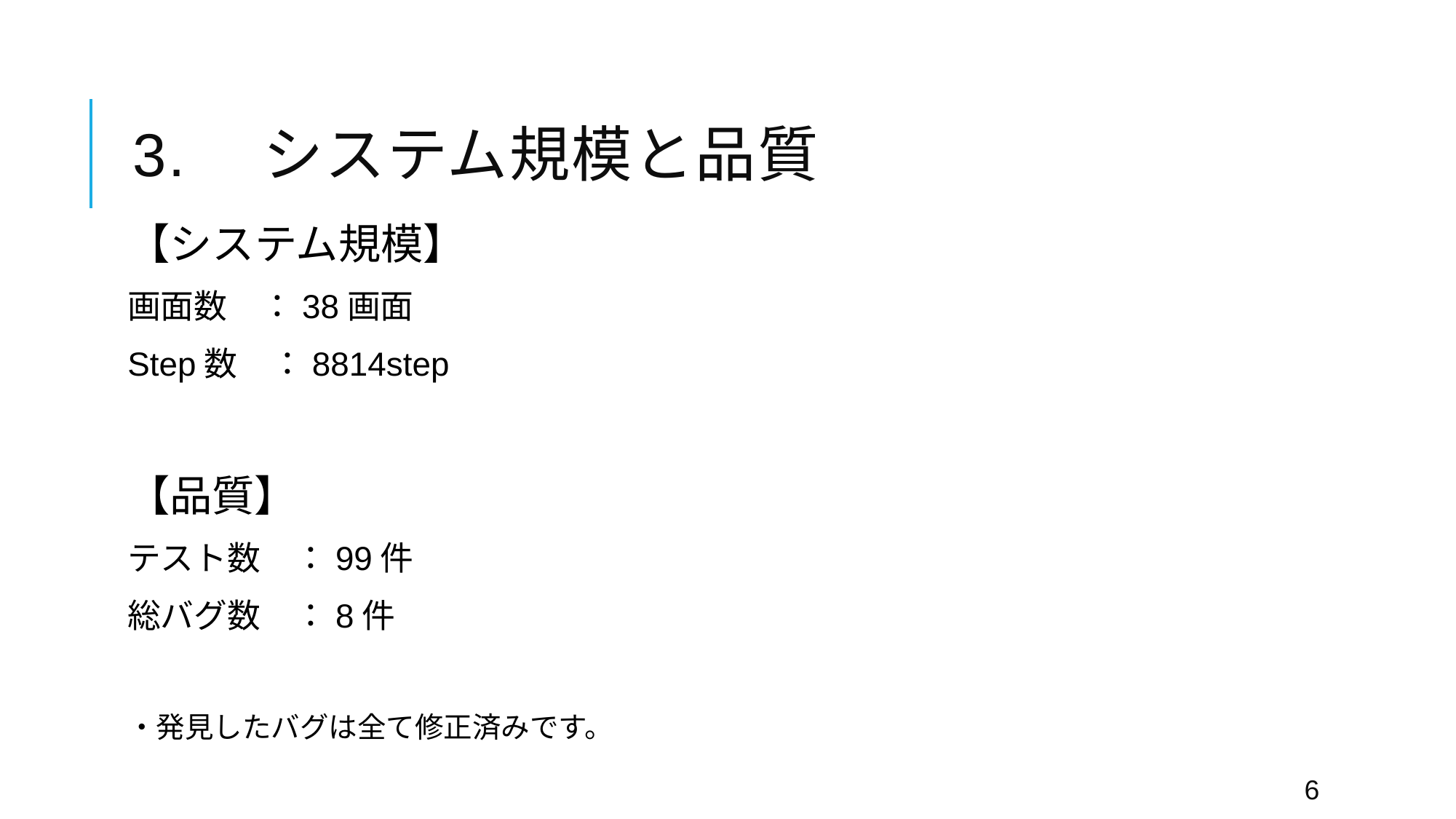

# 3.　システム規模と品質
【システム規模】
画面数　：38画面
Step数　：8814step

【品質】
テスト数　：99件
総バグ数　：8件

・発見したバグは全て修正済みです。

6